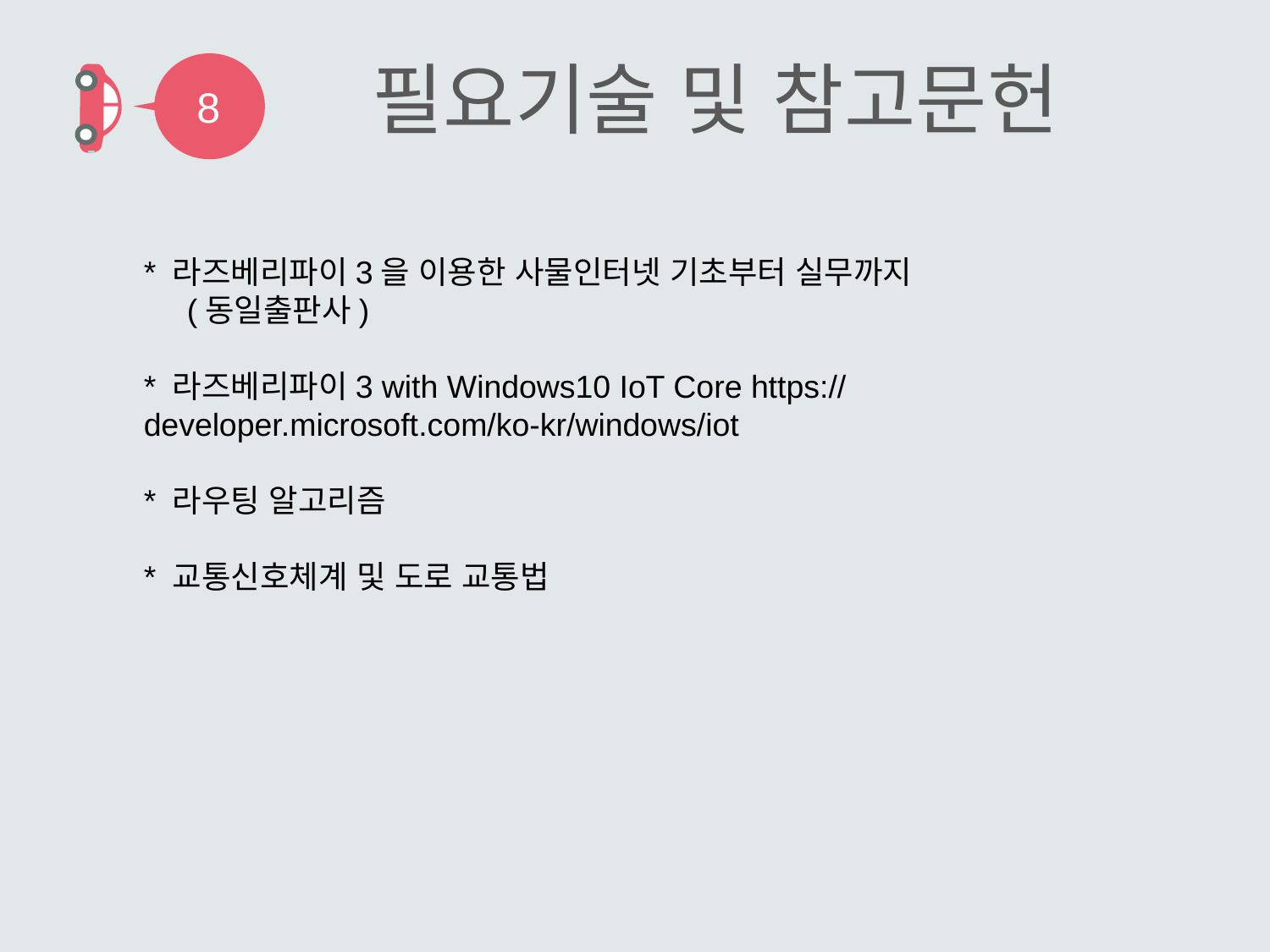

필요기술 및 참고문헌

8
* 라즈베리파이3을 이용한 사물인터넷 기초부터 실무까지           (동일출판사)

* 라즈베리파이3 with Windows10 IoT Core https://developer.microsoft.com/ko-kr/windows/iot

* 라우팅 알고리즘

* 교통신호체계 및 도로 교통법